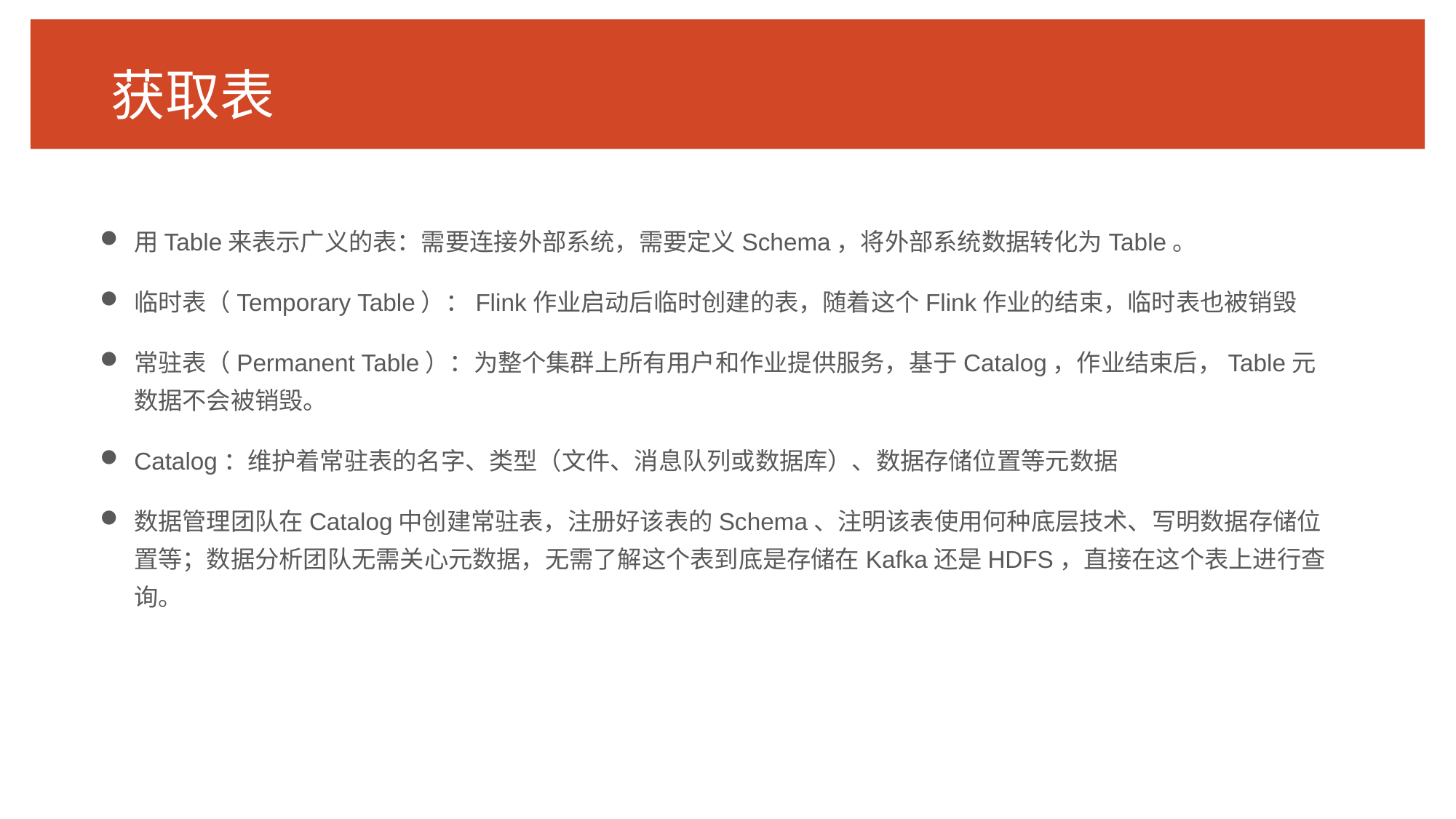

# 获取表
用Table来表示广义的表：需要连接外部系统，需要定义Schema，将外部系统数据转化为Table。
临时表（Temporary Table）：Flink作业启动后临时创建的表，随着这个Flink作业的结束，临时表也被销毁
常驻表（Permanent Table）：为整个集群上所有用户和作业提供服务，基于Catalog，作业结束后，Table元数据不会被销毁。
Catalog：维护着常驻表的名字、类型（文件、消息队列或数据库）、数据存储位置等元数据
数据管理团队在Catalog中创建常驻表，注册好该表的Schema、注明该表使用何种底层技术、写明数据存储位置等；数据分析团队无需关心元数据，无需了解这个表到底是存储在Kafka还是HDFS，直接在这个表上进行查询。